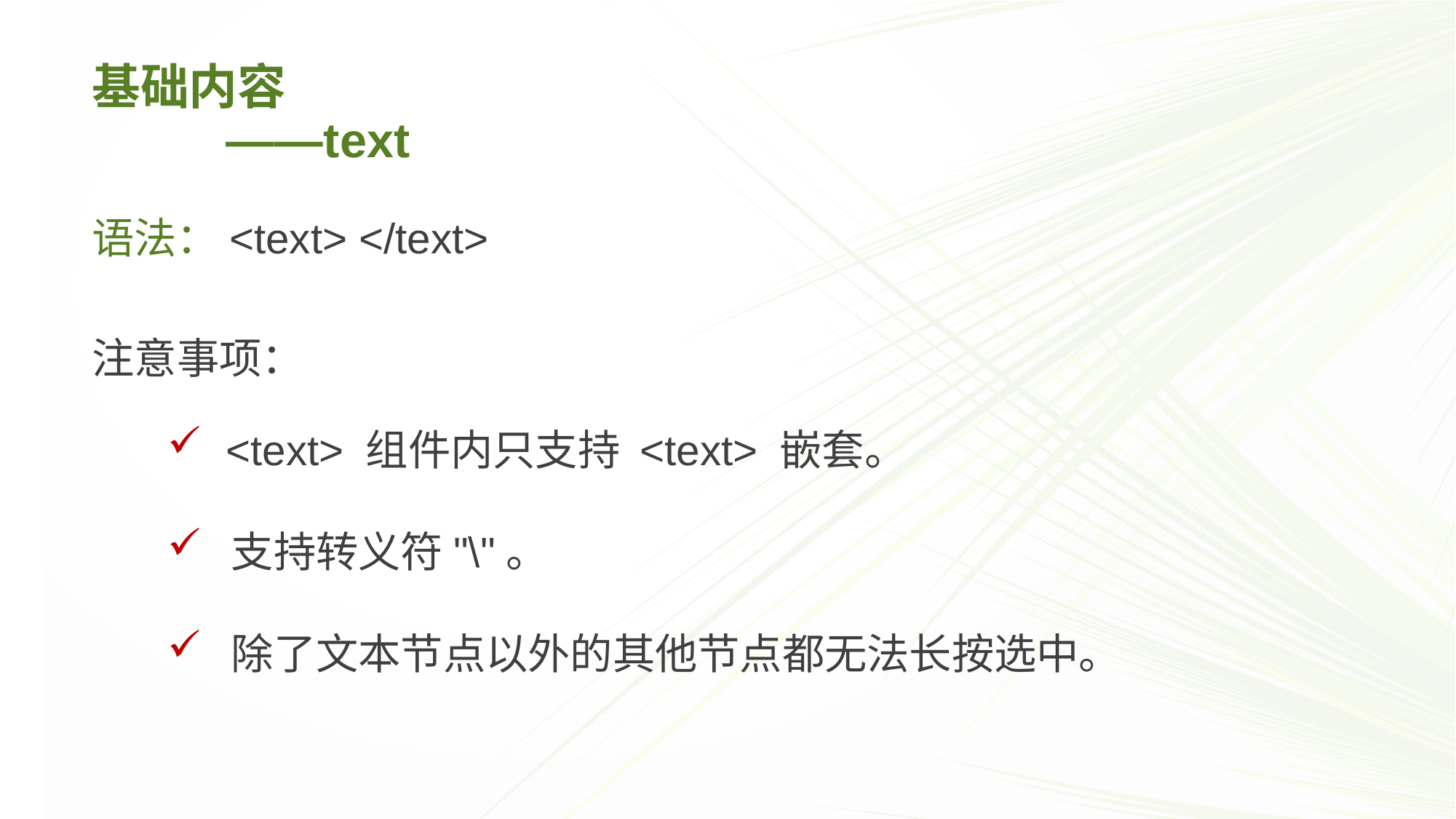

基础内容
          ——text
语法：<text> </text>
注意事项：
  <text> 组件内只支持 <text> 嵌套。
  支持转义符"\"。
  除了文本节点以外的其他节点都无法长按选中。